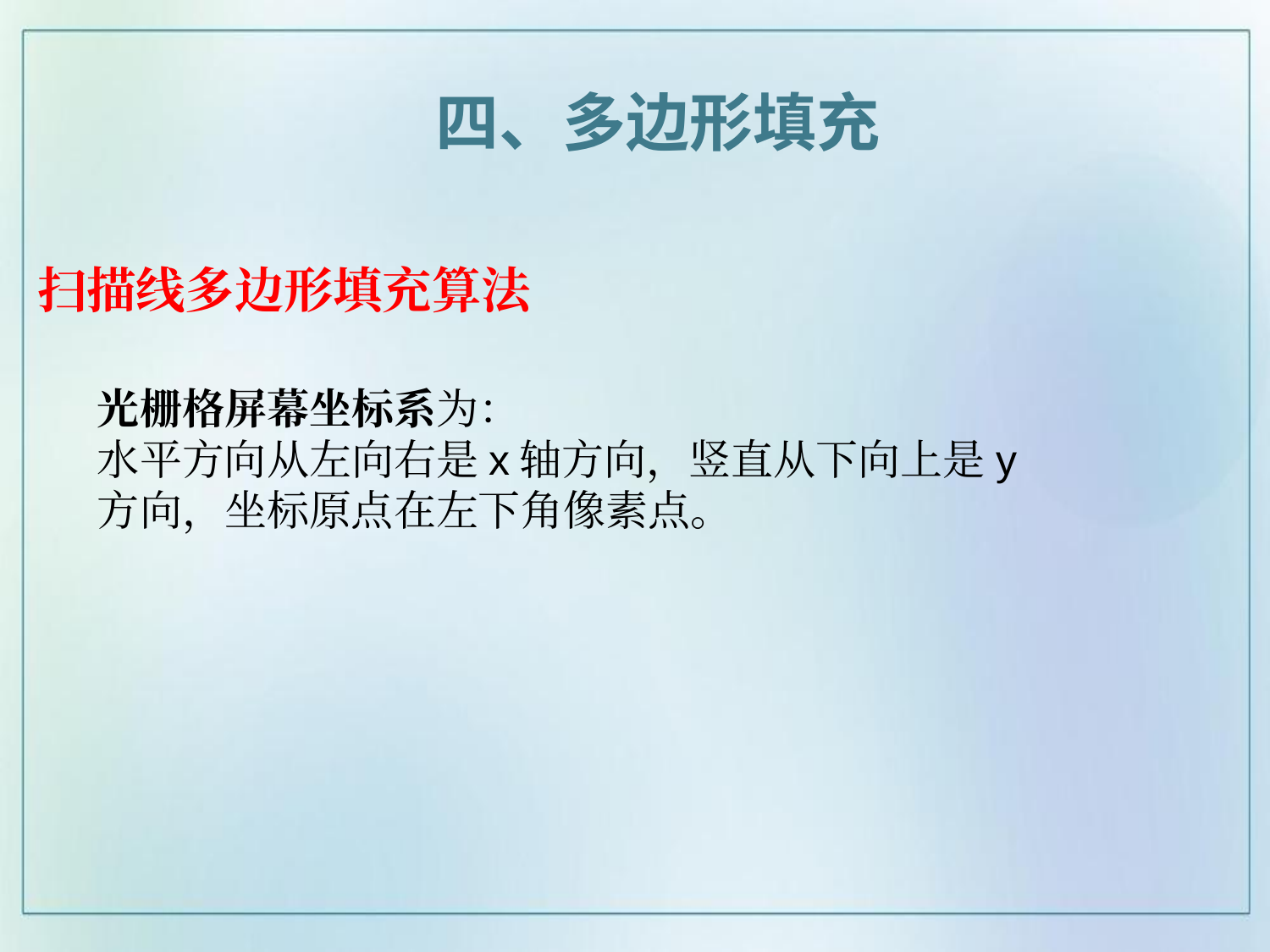

四、多边形填充
扫描线多边形填充算法
光栅格屏幕坐标系为：
水平方向从左向右是x轴方向，竖直从下向上是y方向，坐标原点在左下角像素点。